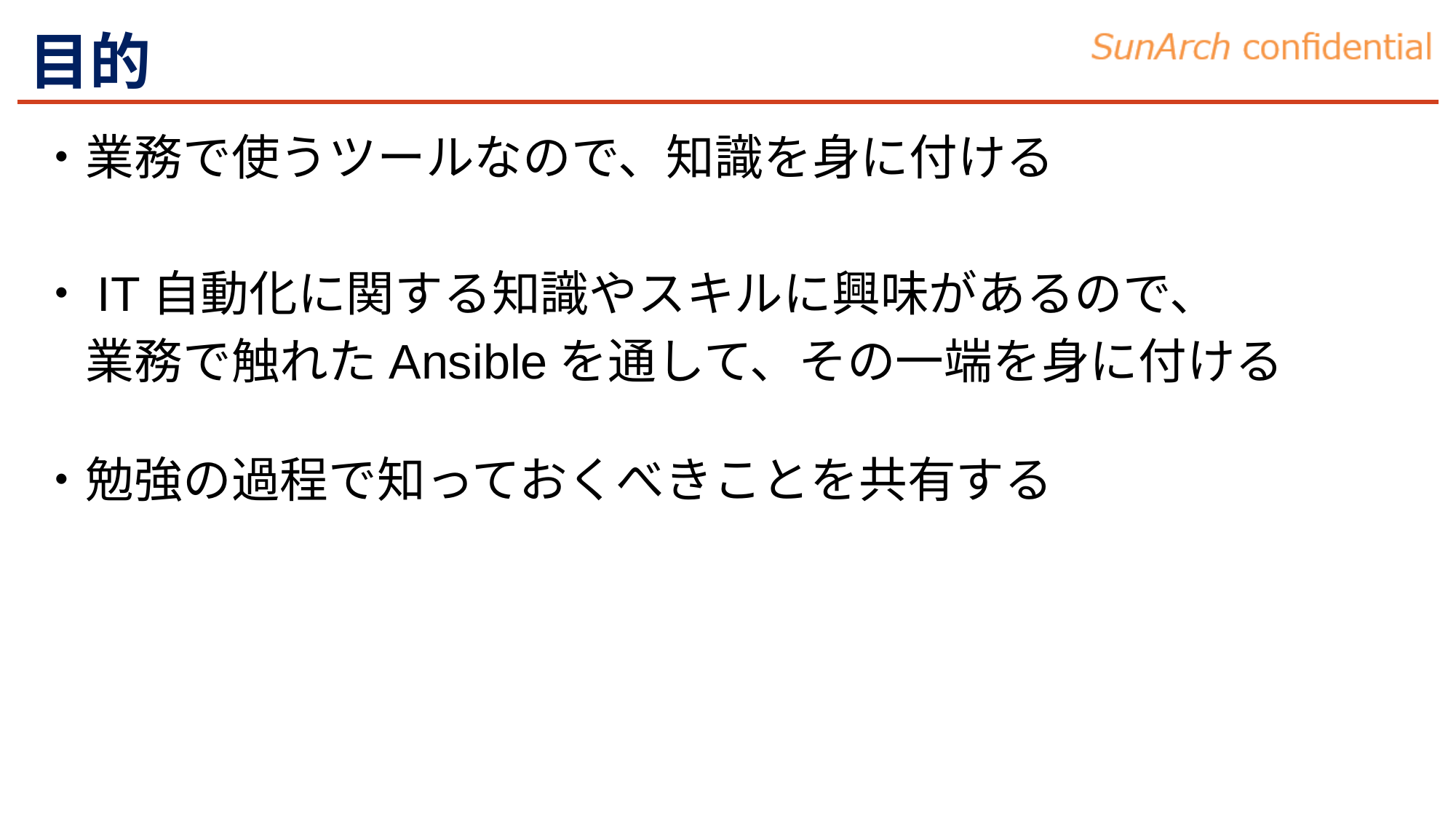

# 目的
・業務で使うツールなので、知識を身に付ける

・IT自動化に関する知識やスキルに興味があるので、
　業務で触れたAnsibleを通して、その一端を身に付ける

・勉強の過程で知っておくべきことを共有する